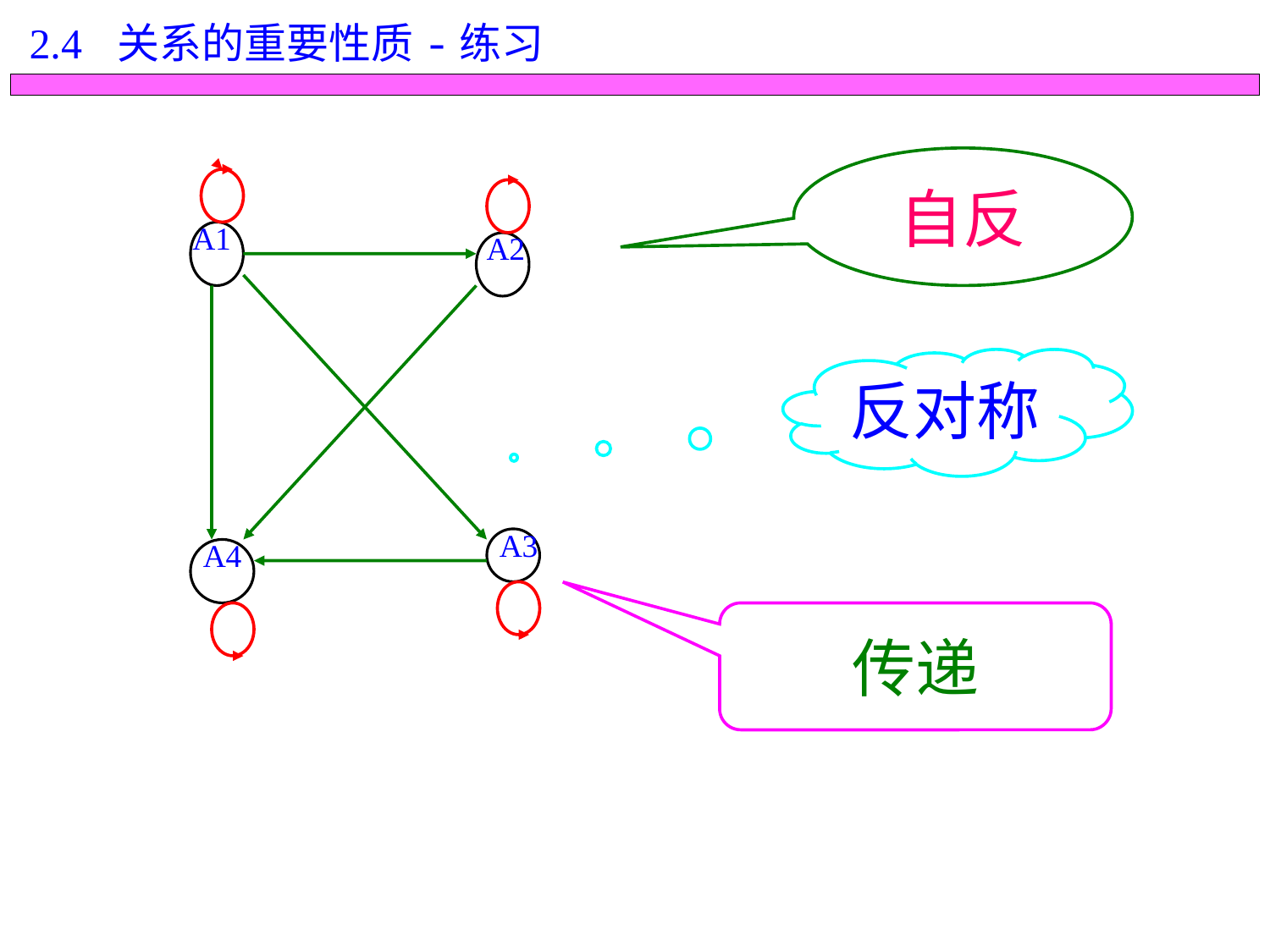

2.4 关系的重要性质-练习

自反

A1

A2

反对称
A3

A4

传递